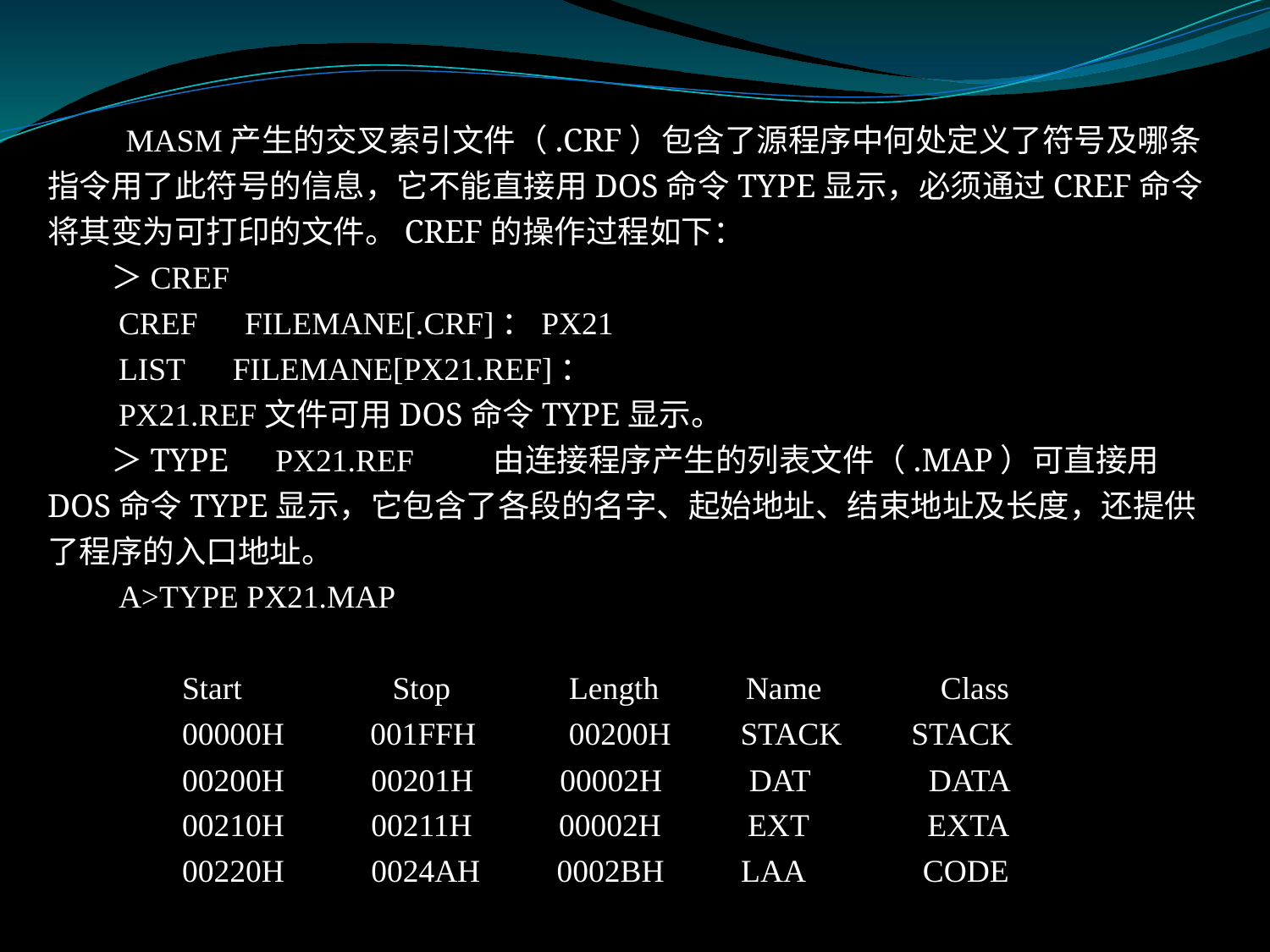

MASM产生的交叉索引文件（.CRF）包含了源程序中何处定义了符号及哪条指令用了此符号的信息，它不能直接用DOS命令TYPE显示，必须通过CREF命令将其变为可打印的文件。CREF的操作过程如下：
　　＞CREF
　　CREF　FILEMANE[.CRF]：PX21
　　LIST　FILEMANE[PX21.REF]：
　　PX21.REF文件可用DOS命令TYPE显示。
　　＞TYPE　PX21.REF 　　由连接程序产生的列表文件（.MAP）可直接用DOS命令TYPE显示，它包含了各段的名字、起始地址、结束地址及长度，还提供了程序的入口地址。
　　A>TYPE PX21.MAP
　　　　Start 　　　　Stop 　　　Length 　　Name 　　　Class
　　　　00000H　　 001FFH　　  00200H 　  STACK 　  STACK
　　　　00200H 　　00201H 　　00002H 　　DAT 　　　DATA
　　　　00210H 　　00211H 　　00002H 　　EXT 　　　EXTA
　　　　00220H 　　0024AH 　   0002BH 　   LAA 　　　CODE